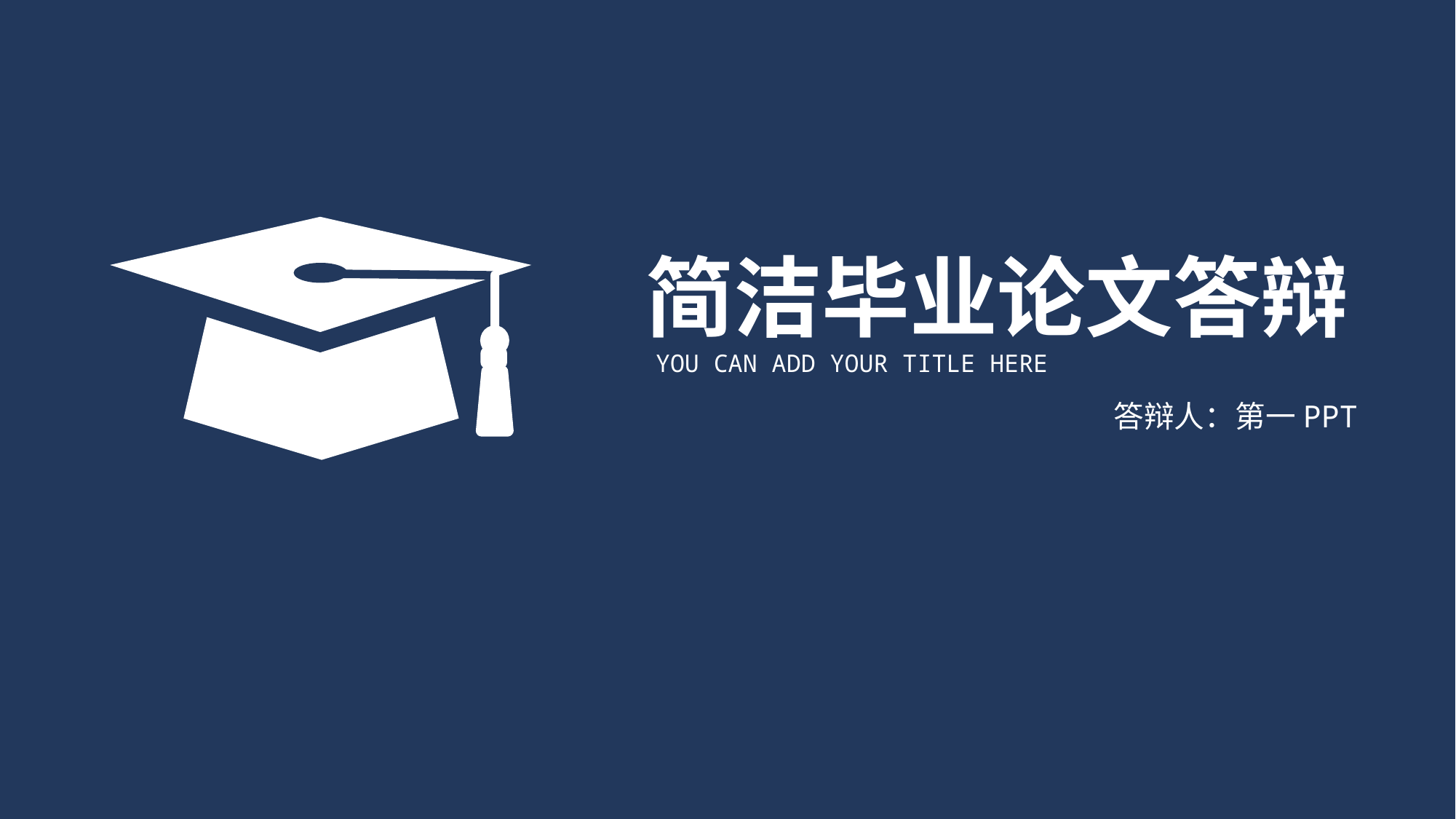

简洁毕业论文答辩
YOU CAN ADD YOUR TITLE HERE
答辩人：第一PPT